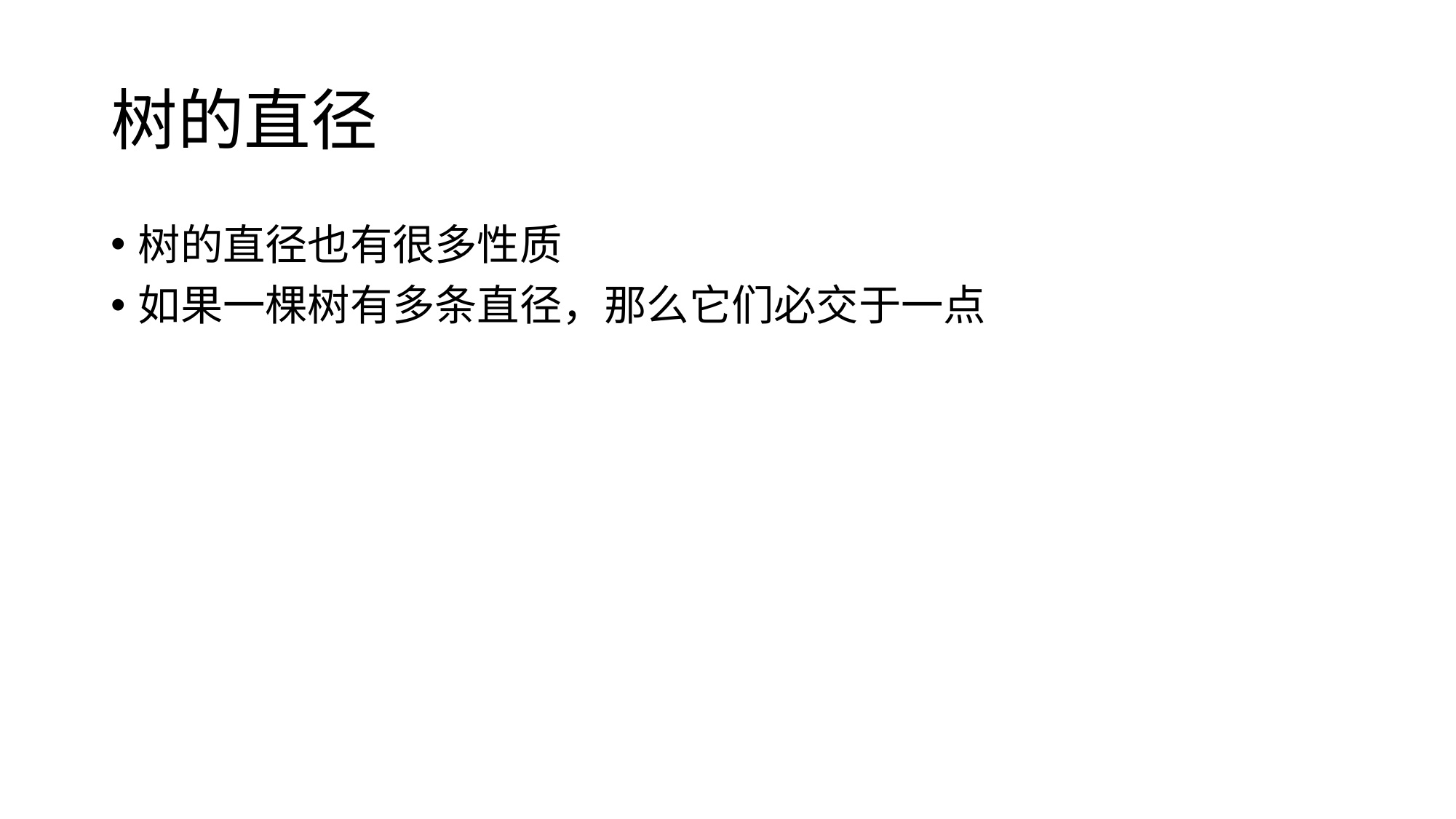

# 树的直径
树的直径也有很多性质
如果一棵树有多条直径，那么它们必交于一点